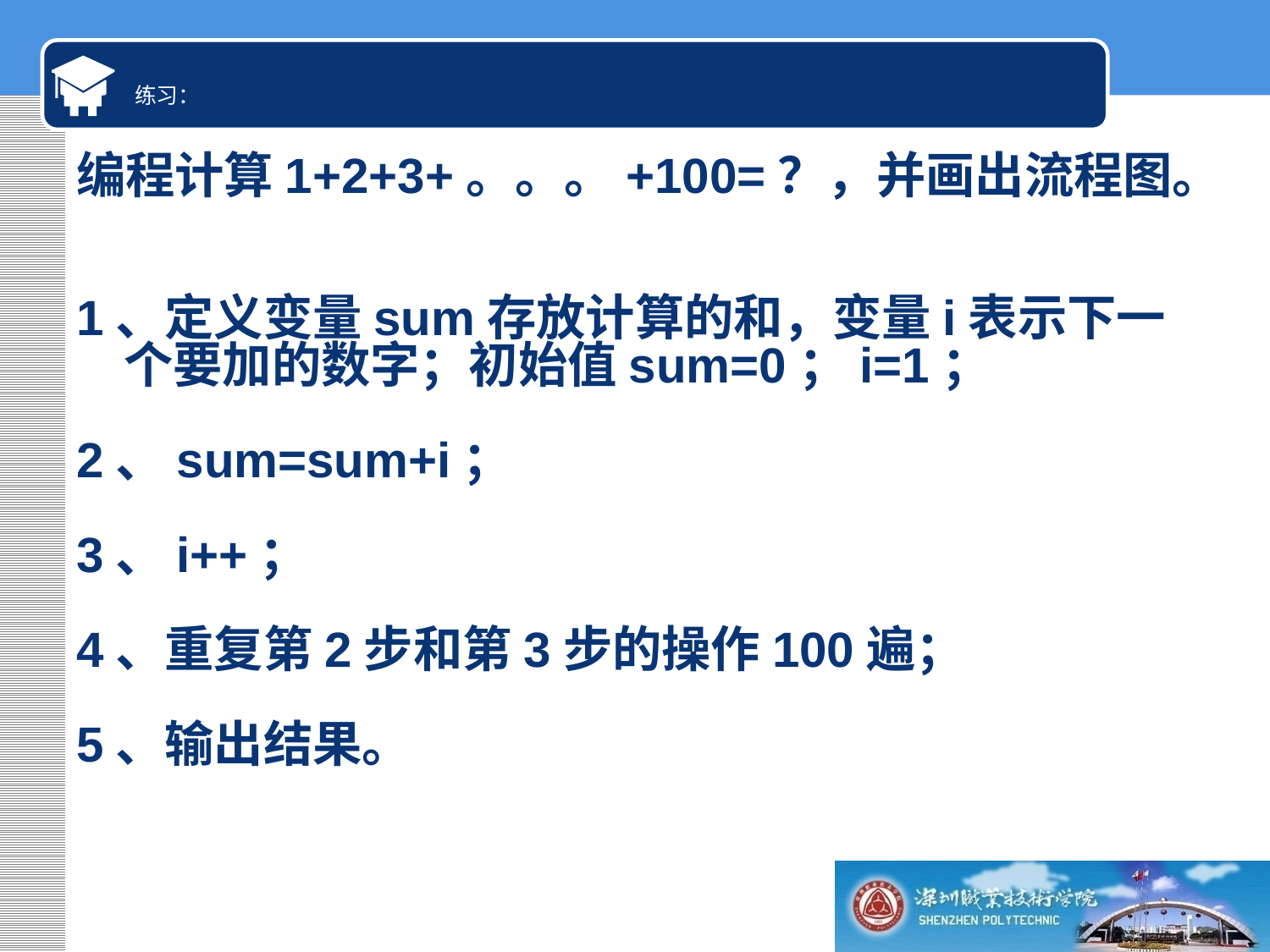

# 练习：
编程计算1+2+3+。。。+100=？，并画出流程图。

1、定义变量sum存放计算的和，变量i表示下一个要加的数字；初始值sum=0；i=1；

2、sum=sum+i；

3、i++；

4、重复第2步和第3步的操作100遍；

5、输出结果。